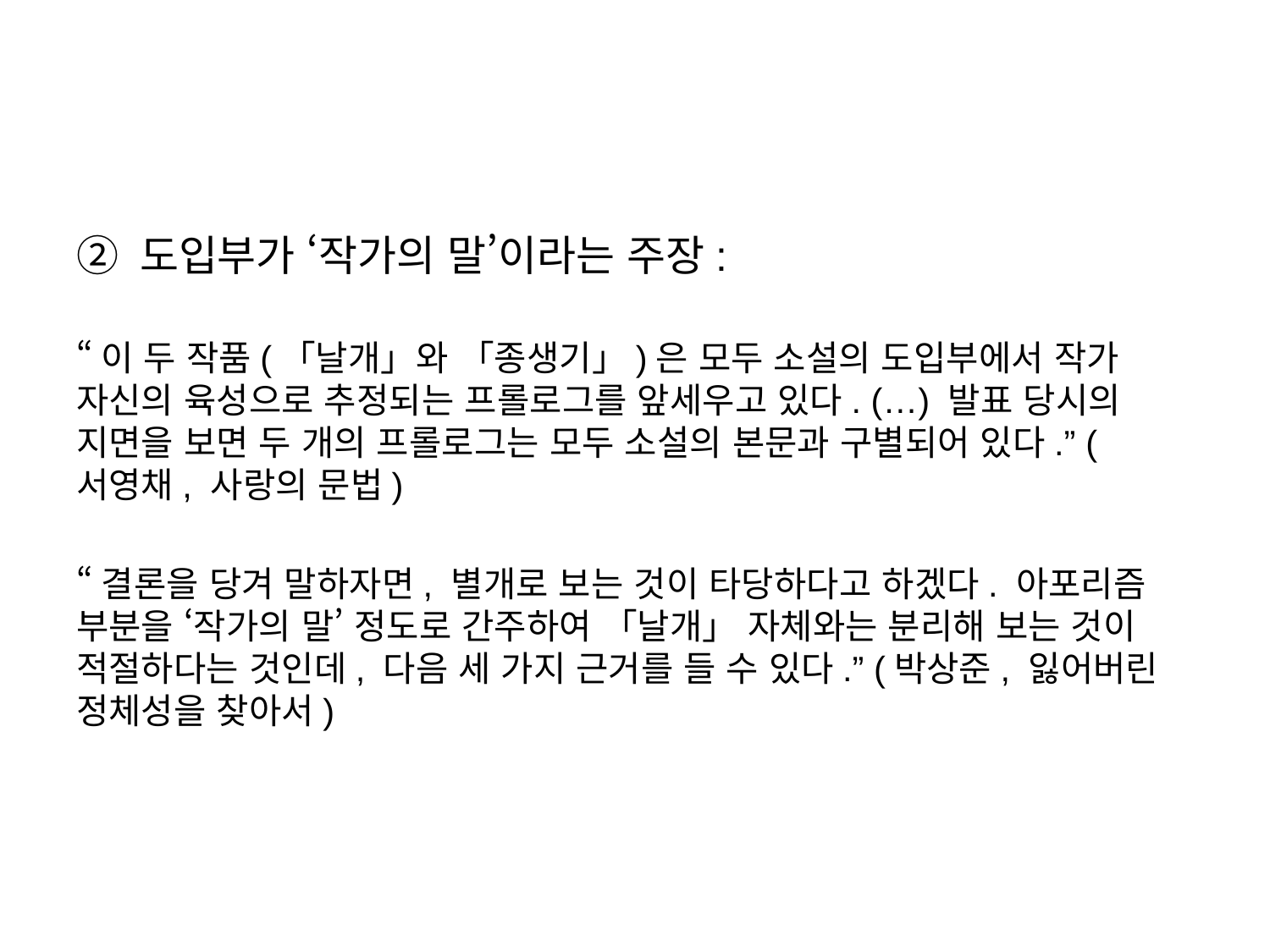

도입부가 ‘작가의 말’이라는 주장:

“이 두 작품(「날개」와 「종생기」)은 모두 소설의 도입부에서 작가 자신의 육성으로 추정되는 프롤로그를 앞세우고 있다. (…) 발표 당시의 지면을 보면 두 개의 프롤로그는 모두 소설의 본문과 구별되어 있다.” (서영채, 사랑의 문법)

“결론을 당겨 말하자면, 별개로 보는 것이 타당하다고 하겠다. 아포리즘 부분을 ‘작가의 말’ 정도로 간주하여 「날개」 자체와는 분리해 보는 것이 적절하다는 것인데, 다음 세 가지 근거를 들 수 있다.” (박상준, 잃어버린 정체성을 찾아서)